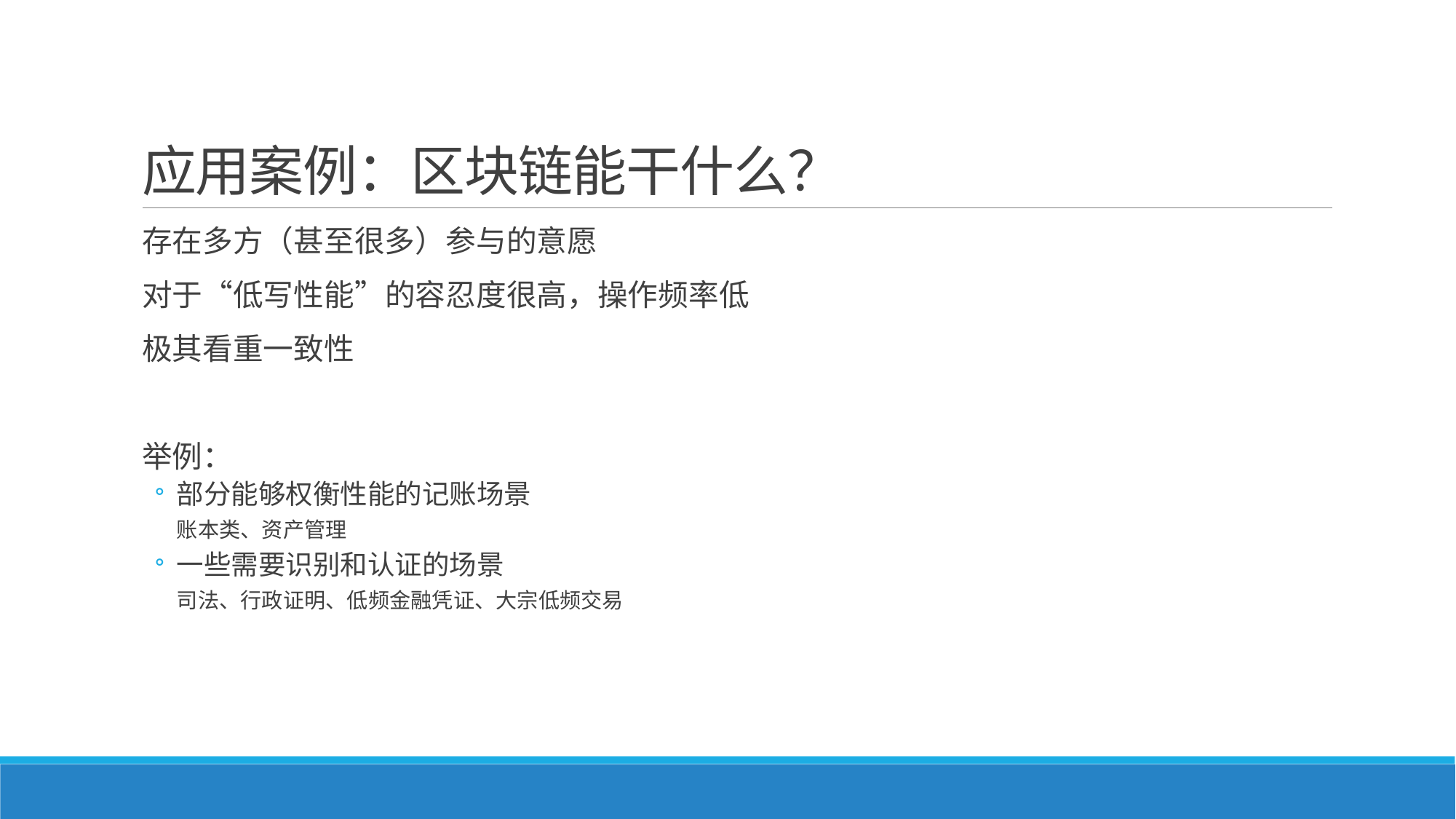

# 应用案例：区块链能干什么？
存在多方（甚至很多）参与的意愿
对于“低写性能”的容忍度很高，操作频率低
极其看重一致性

举例：
部分能够权衡性能的记账场景
账本类、资产管理
一些需要识别和认证的场景
司法、行政证明、低频金融凭证、大宗低频交易